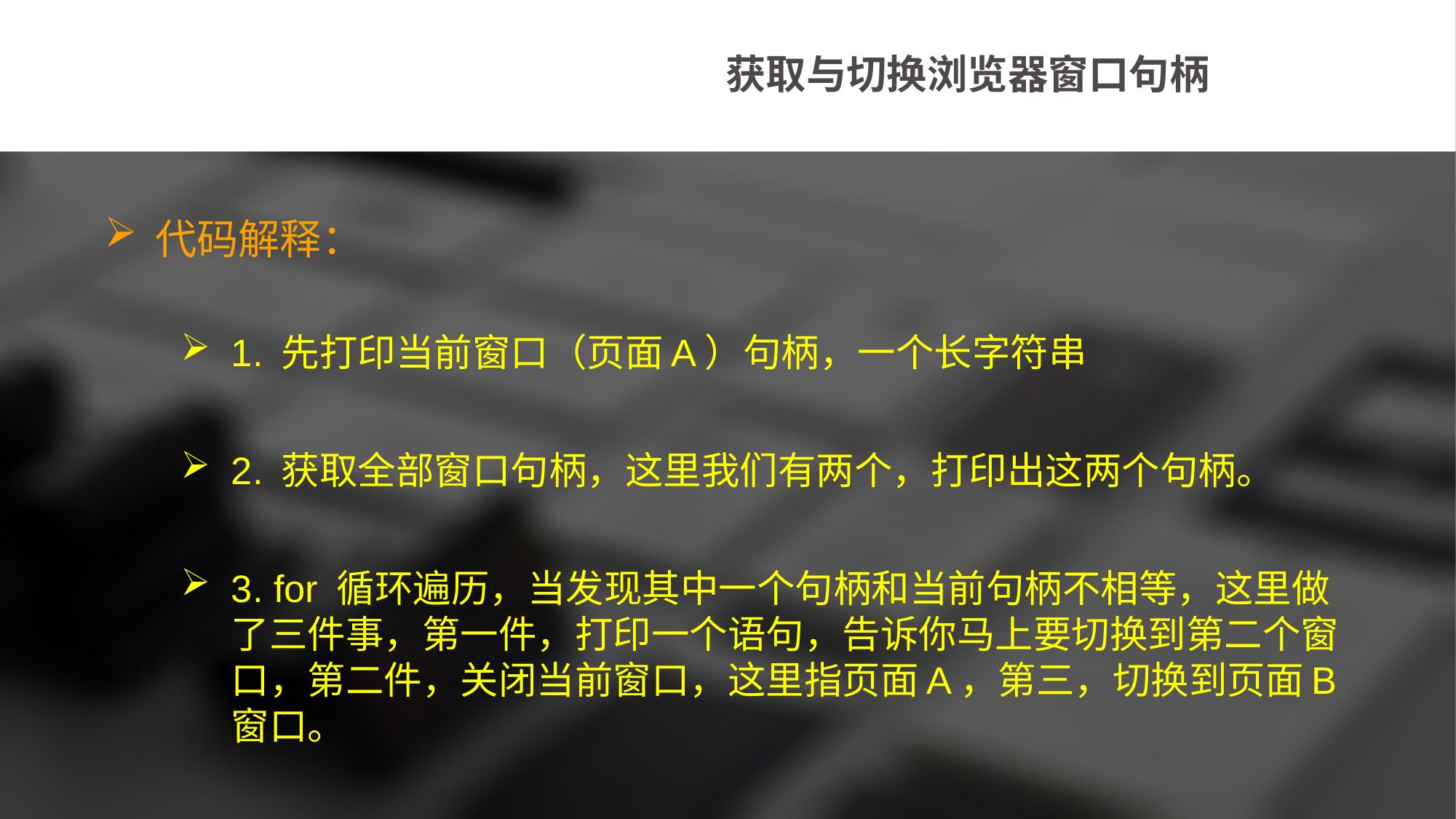

获取与切换浏览器窗口句柄
代码解释：

1. 先打印当前窗口（页面A）句柄，一个长字符串

2. 获取全部窗口句柄，这里我们有两个，打印出这两个句柄。

3. for 循环遍历，当发现其中一个句柄和当前句柄不相等，这里做了三件事，第一件，打印一个语句，告诉你马上要切换到第二个窗口，第二件，关闭当前窗口，这里指页面A，第三，切换到页面B窗口。